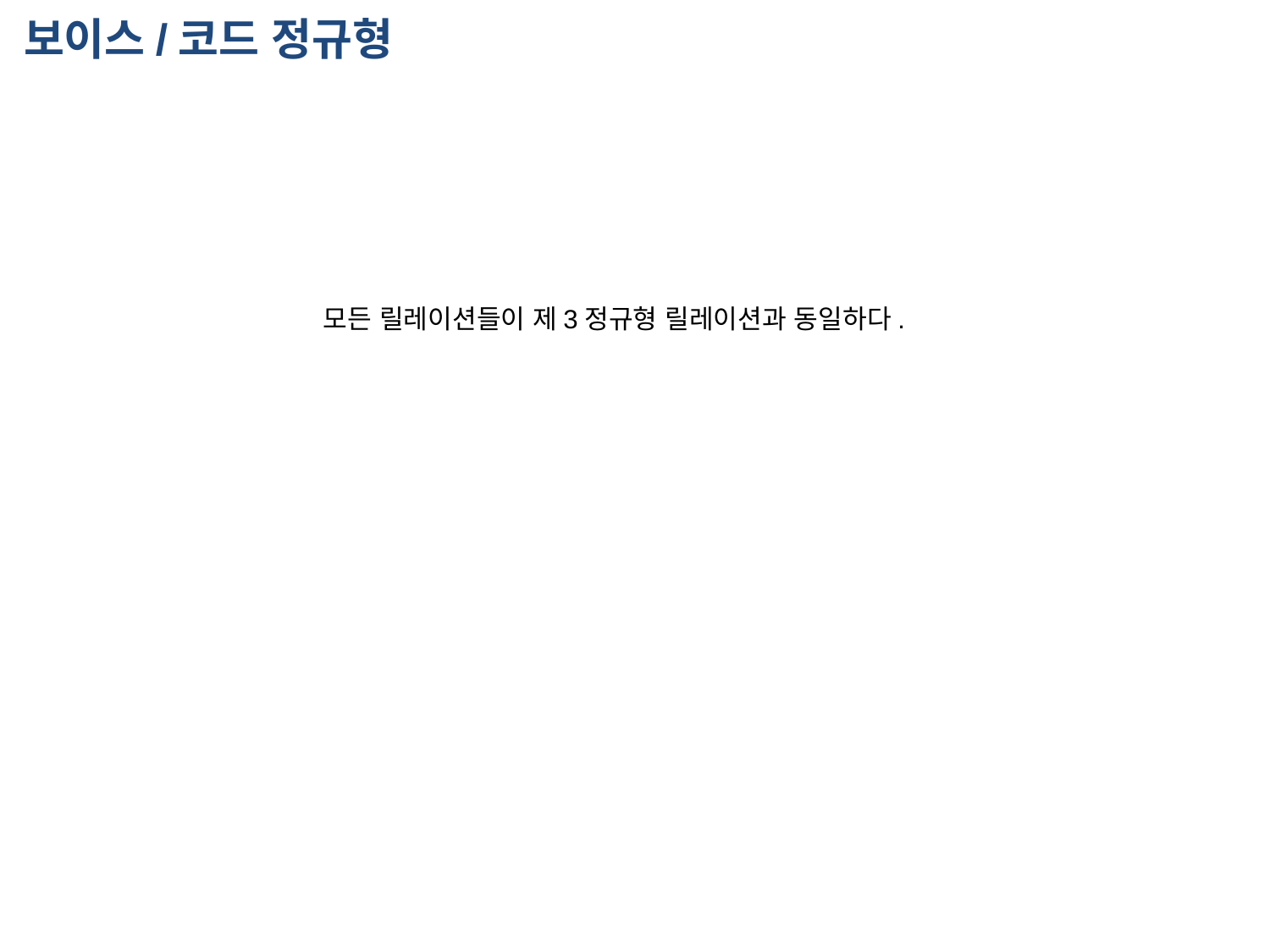

보이스/코드 정규형
모든 릴레이션들이 제3정규형 릴레이션과 동일하다.